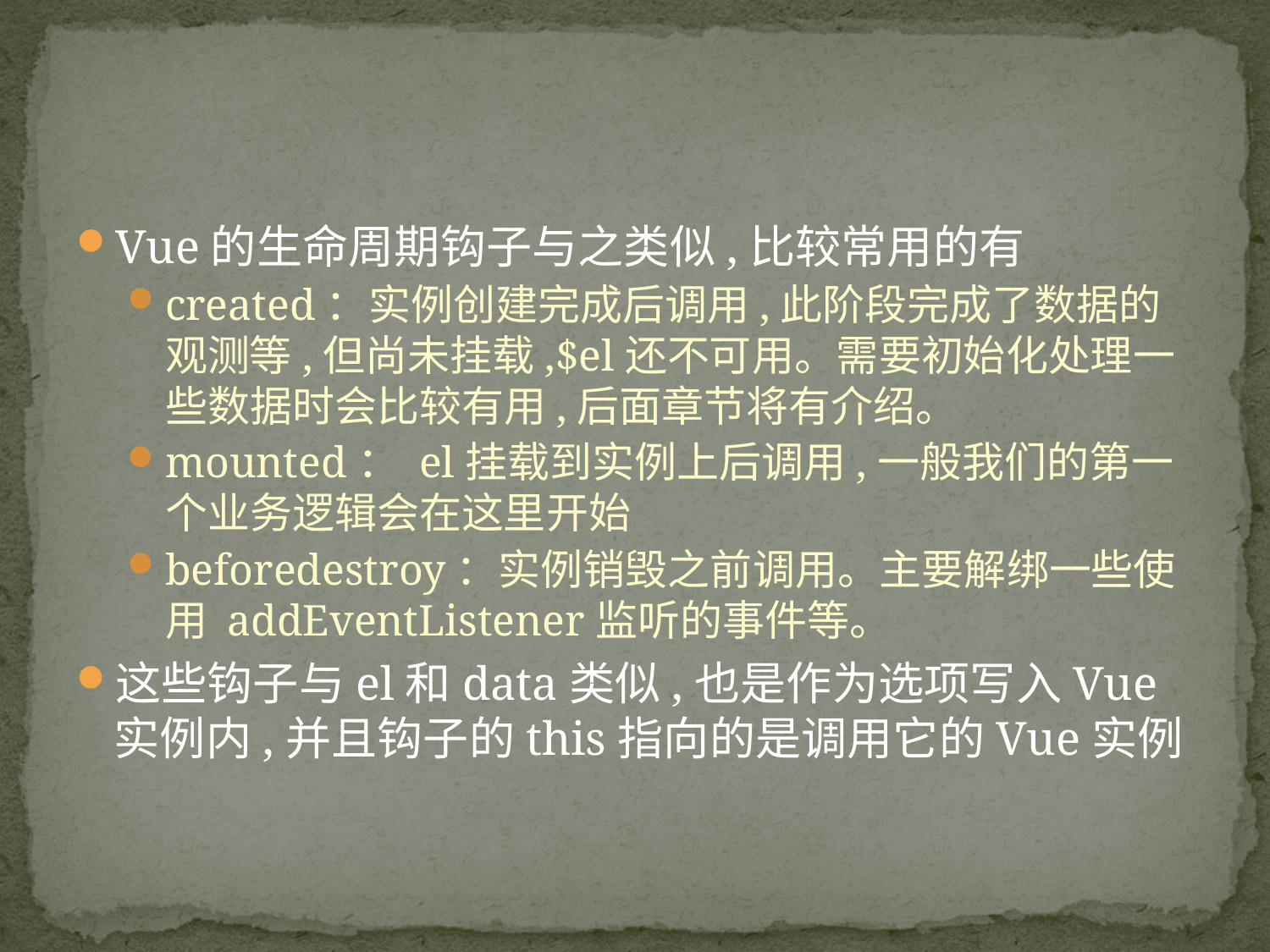

#
Vue的生命周期钩子与之类似,比较常用的有
created：实例创建完成后调用,此阶段完成了数据的观测等,但尚未挂载,$el还不可用。需要初始化处理一些数据时会比较有用,后面章节将有介绍。
mounted： el挂载到实例上后调用,一般我们的第一个业务逻辑会在这里开始
beforedestroy：实例销毁之前调用。主要解绑一些使用 addEventListener监听的事件等。
这些钩子与el和data类似,也是作为选项写入Vue实例内,并且钩子的this指向的是调用它的Vue实例